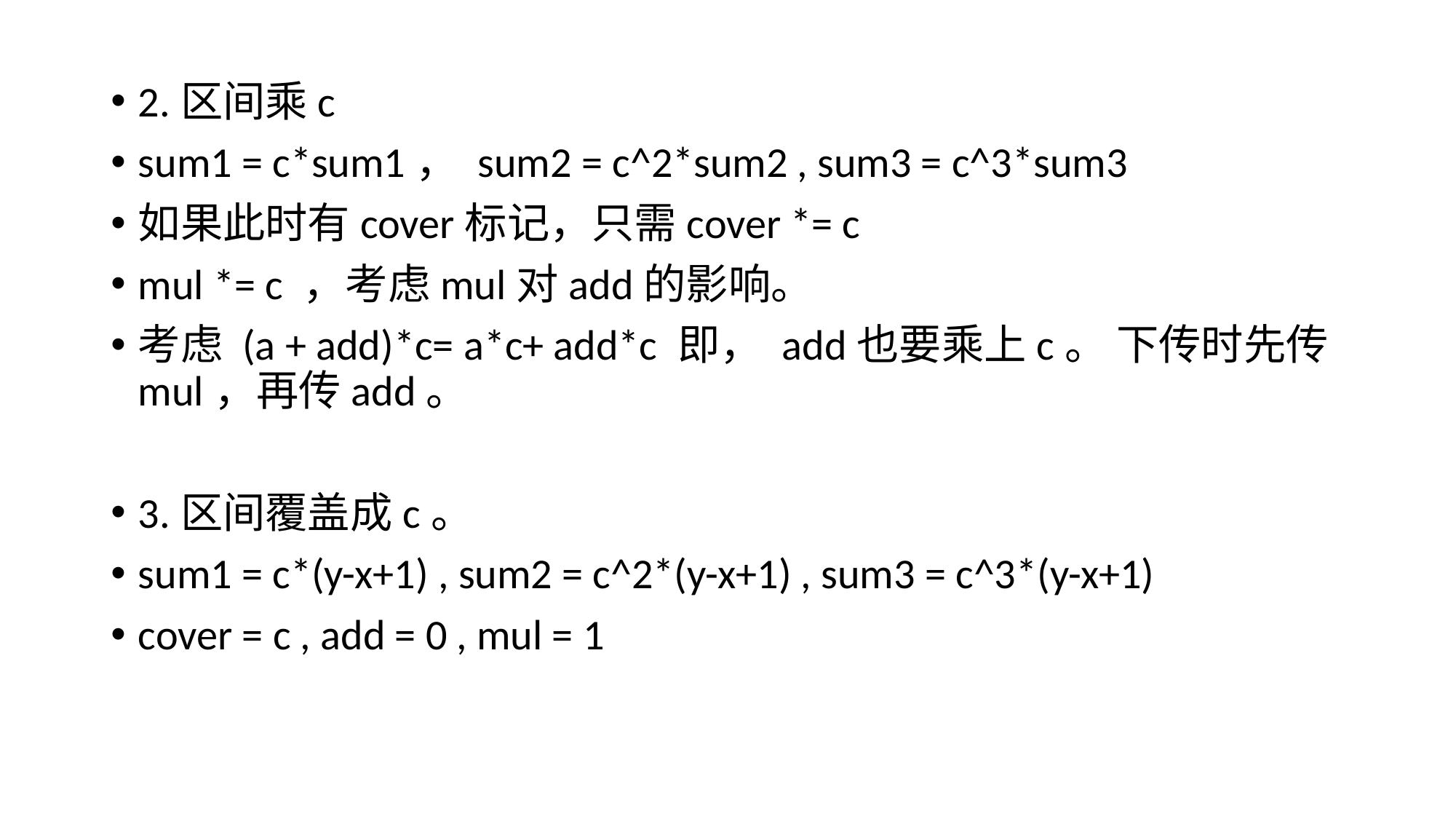

2.区间乘c
sum1 = c*sum1， sum2 = c^2*sum2 , sum3 = c^3*sum3
如果此时有cover标记，只需cover *= c
mul *= c ，考虑mul对add的影响。
考虑 (a + add)*c= a*c+ add*c 即， add也要乘上c。 下传时先传mul，再传add。

3.区间覆盖成c。
sum1 = c*(y-x+1) , sum2 = c^2*(y-x+1) , sum3 = c^3*(y-x+1)
cover = c , add = 0 , mul = 1